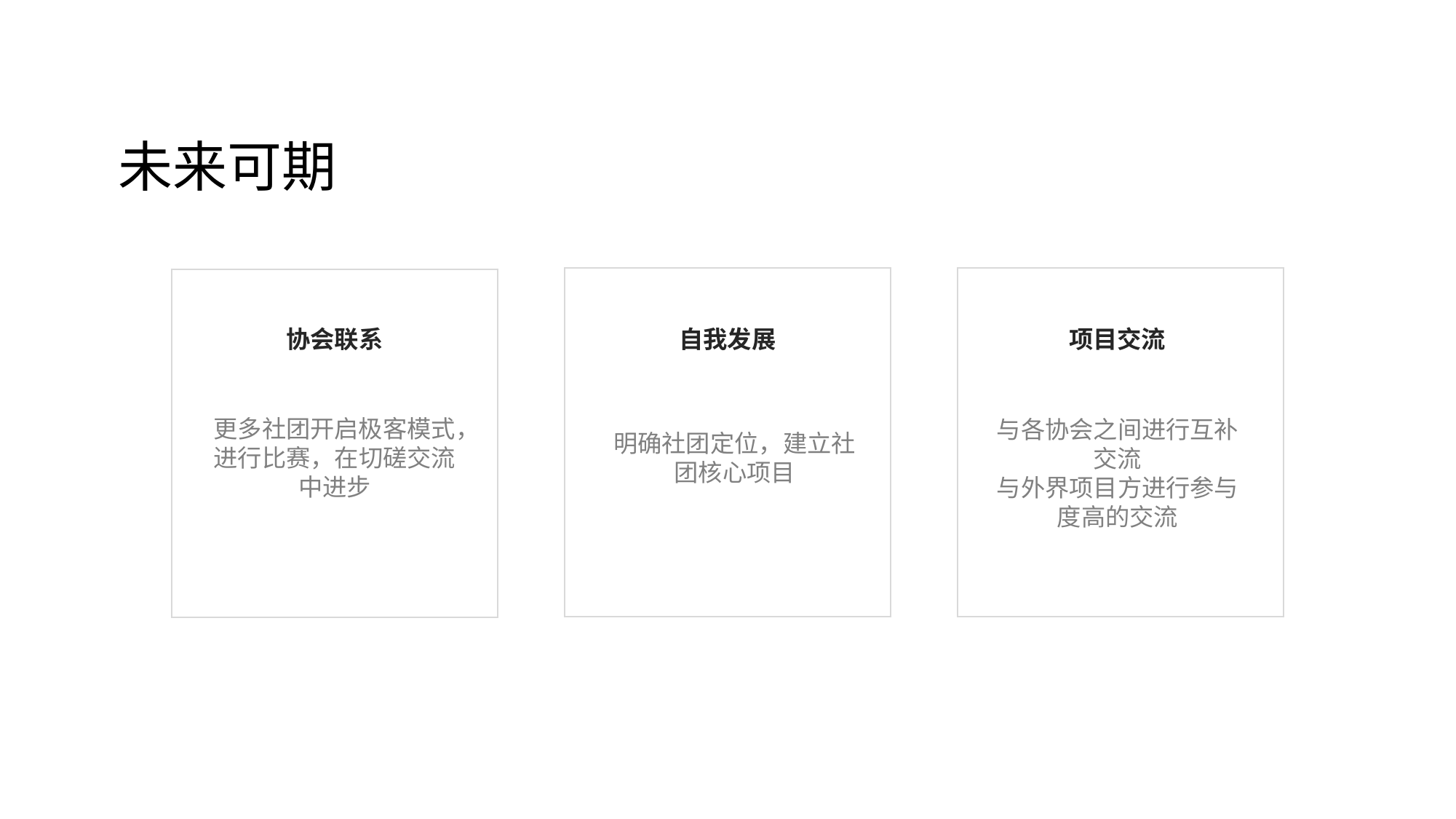

未来可期

协会联系
自我发展
项目交流
更多社团开启极客模式，进行比赛，在切磋交流中进步
与各协会之间进行互补交流
与外界项目方进行参与度高的交流
明确社团定位，建立社团核心项目